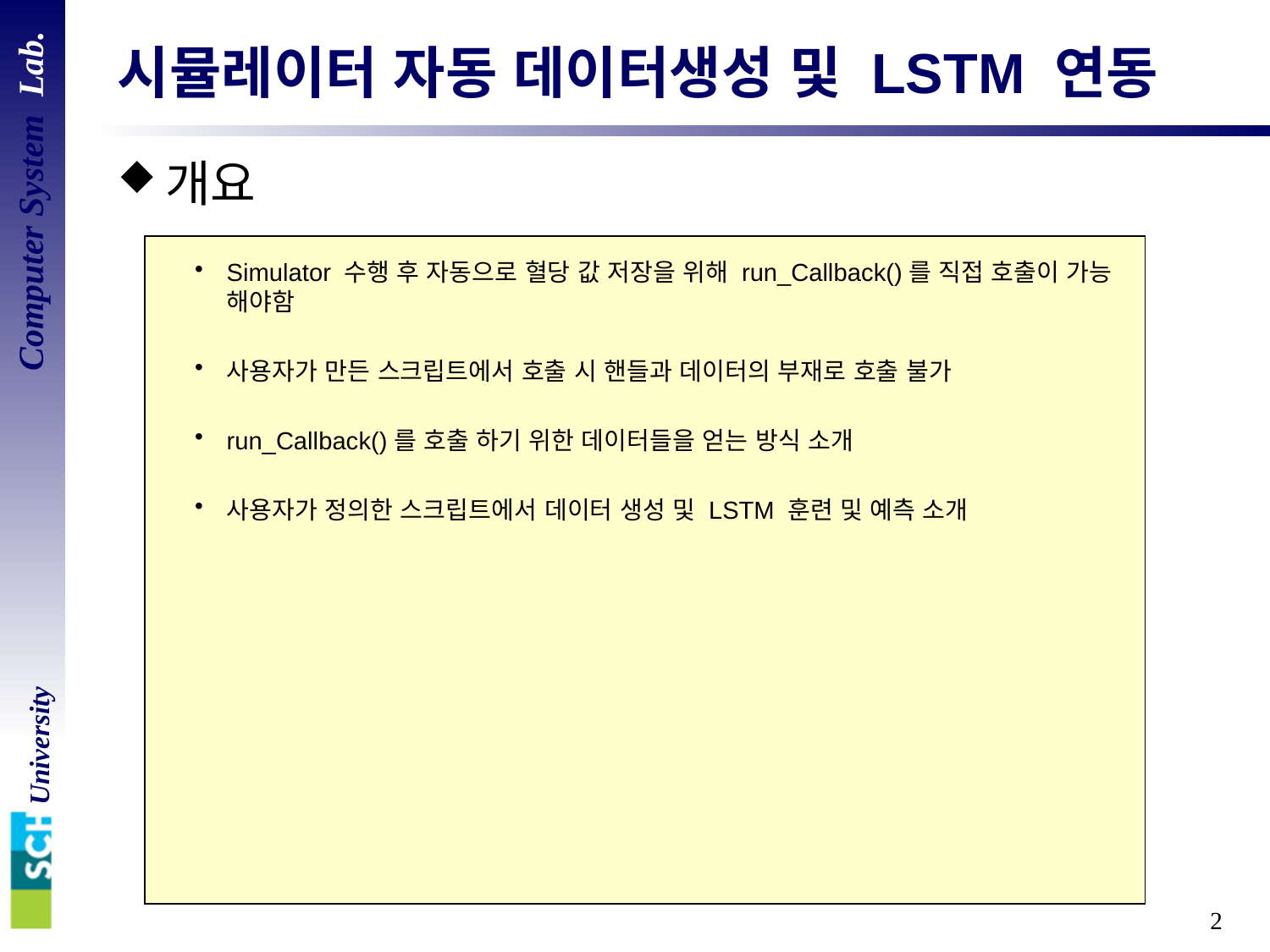

# 시뮬레이터 자동 데이터생성 및 LSTM 연동

개요

Simulator 수행 후 자동으로 혈당 값 저장을 위해 run_Callback()를 직접 호출이 가능 해야함

사용자가 만든 스크립트에서 호출 시 핸들과 데이터의 부재로 호출 불가

run_Callback()를 호출 하기 위한 데이터들을 얻는 방식 소개

사용자가 정의한 스크립트에서 데이터 생성 및 LSTM 훈련 및 예측 소개